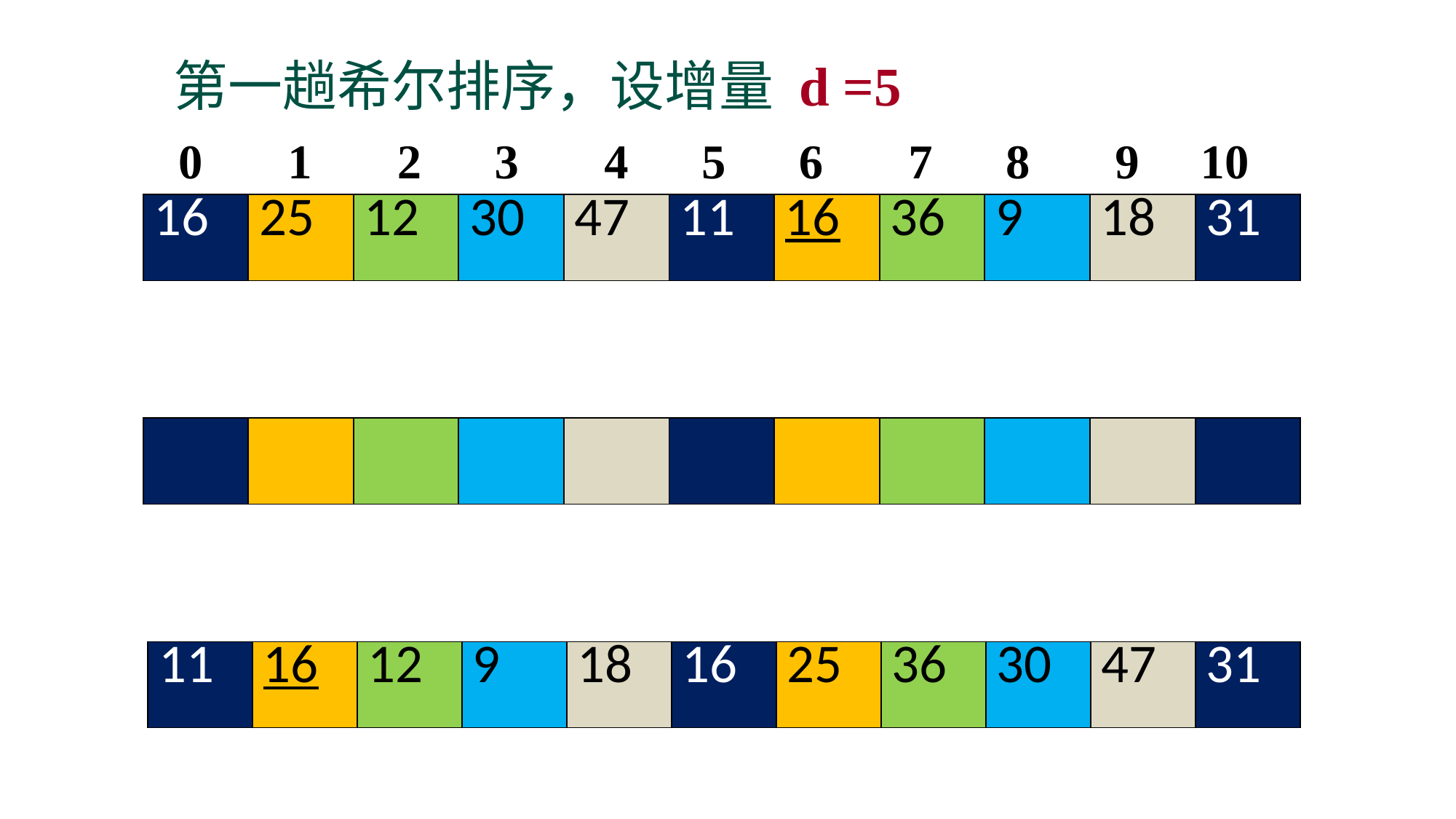

第一趟希尔排序，设增量 d =5
  0       1       2      3       4      5      6       7      8       9     10
| 16 | 25 | 12 | 30 | 47 | 11 | 16 | 36 | 9 | 18 | 31 |
| --- | --- | --- | --- | --- | --- | --- | --- | --- | --- | --- |
|  |  |  |  |  |  |  |  |  |  |  |
| --- | --- | --- | --- | --- | --- | --- | --- | --- | --- | --- |
| 11 | 16 | 12 | 9 | 18 | 16 | 25 | 36 | 30 | 47 | 31 |
| --- | --- | --- | --- | --- | --- | --- | --- | --- | --- | --- |